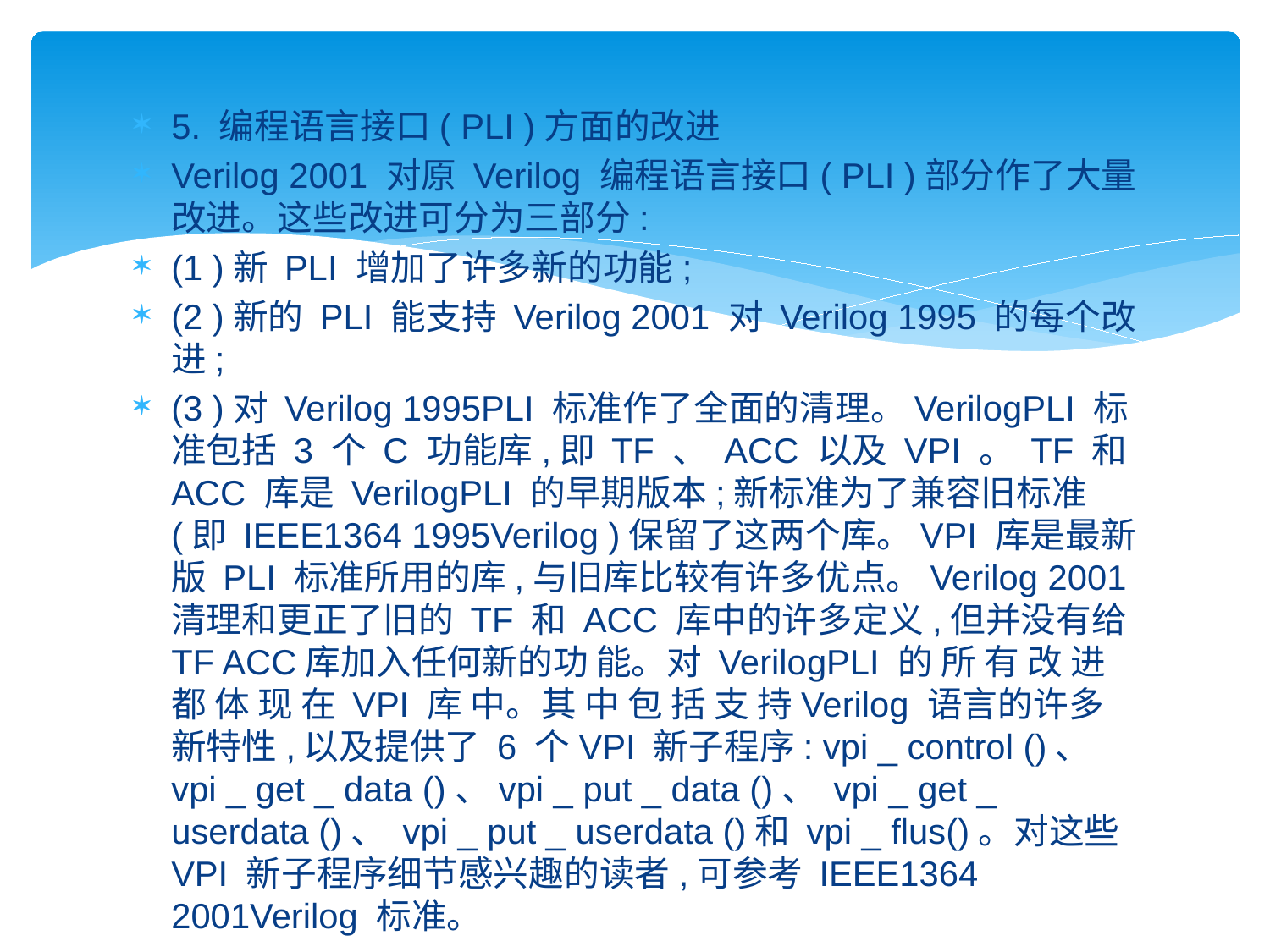

#
5. 编程语言接口( PLI )方面的改进
Verilog 2001 对原 Verilog 编程语言接口( PLI )部分作了大量改进。这些改进可分为三部分:
(1 )新 PLI 增加了许多新的功能;
(2 )新的 PLI 能支持 Verilog 2001 对 Verilog 1995 的每个改进;
(3 )对 Verilog 1995PLI 标准作了全面的清理。VerilogPLI 标准包括 3 个 C 功能库,即 TF 、 ACC 以及 VPI 。 TF 和 ACC 库是 VerilogPLI 的早期版本;新标准为了兼容旧标准(即 IEEE1364 1995Verilog )保留了这两个库。VPI 库是最新版 PLI 标准所用的库,与旧库比较有许多优点。Verilog 2001 清理和更正了旧的 TF 和 ACC 库中的许多定义,但并没有给 TF ACC库加入任何新的功 能。对 VerilogPLI 的 所 有 改 进 都 体 现 在 VPI 库 中。其 中 包 括 支 持Verilog 语言的许多新特性,以及提供了 6 个VPI 新子程序: vpi _ control ()、 vpi _ get _ data ()、vpi _ put _ data ()、 vpi _ get _ userdata ()、 vpi _ put _ userdata ()和 vpi _ flus()。对这些 VPI 新子程序细节感兴趣的读者,可参考 IEEE1364 2001Verilog 标准。